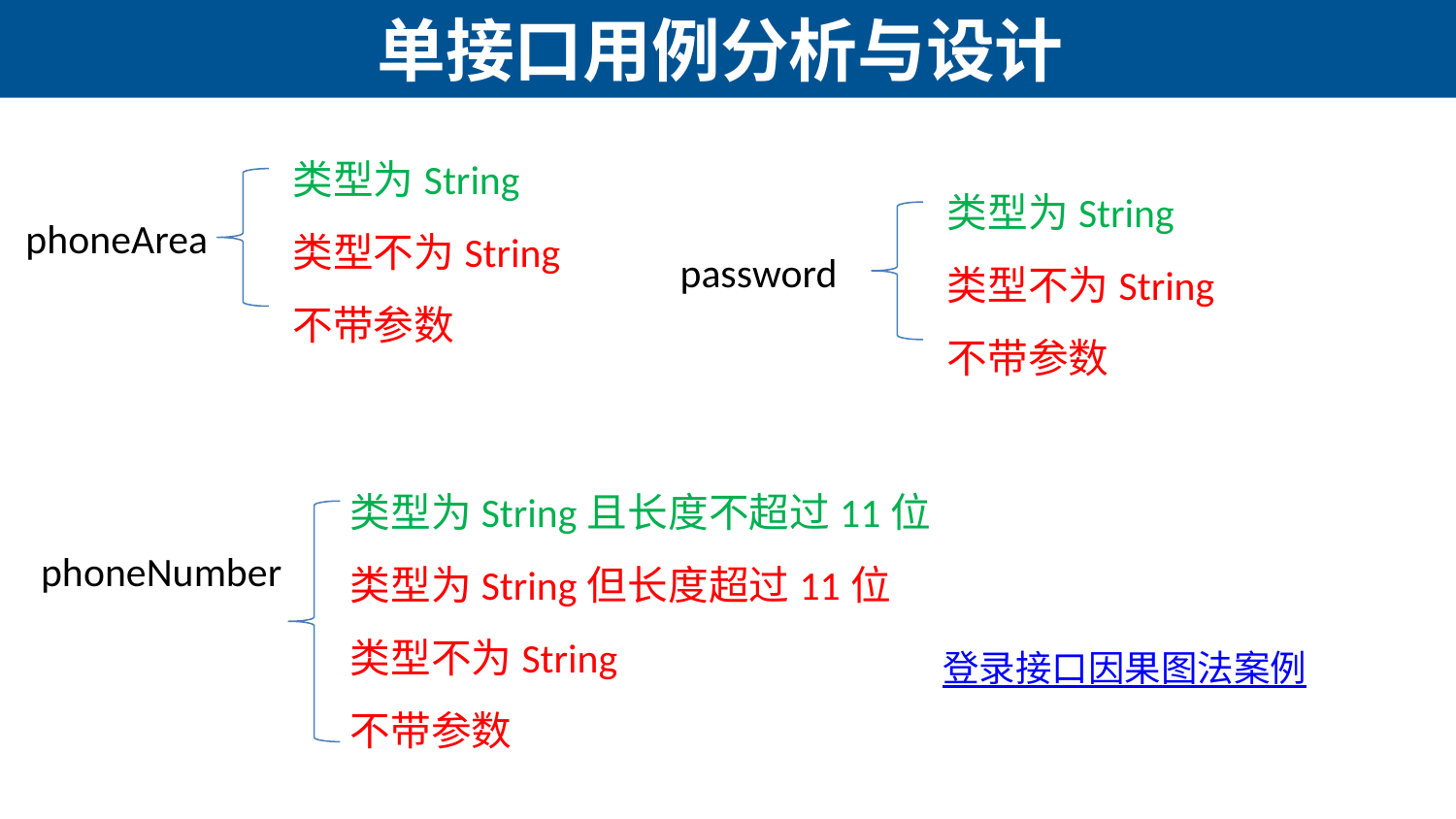

# 单接口用例分析与设计
类型为String
类型不为String
不带参数
类型为String
类型不为String
不带参数

phoneArea
password
类型为String且长度不超过11位
类型为String但长度超过11位
类型不为String
不带参数

phoneNumber
登录接口因果图法案例